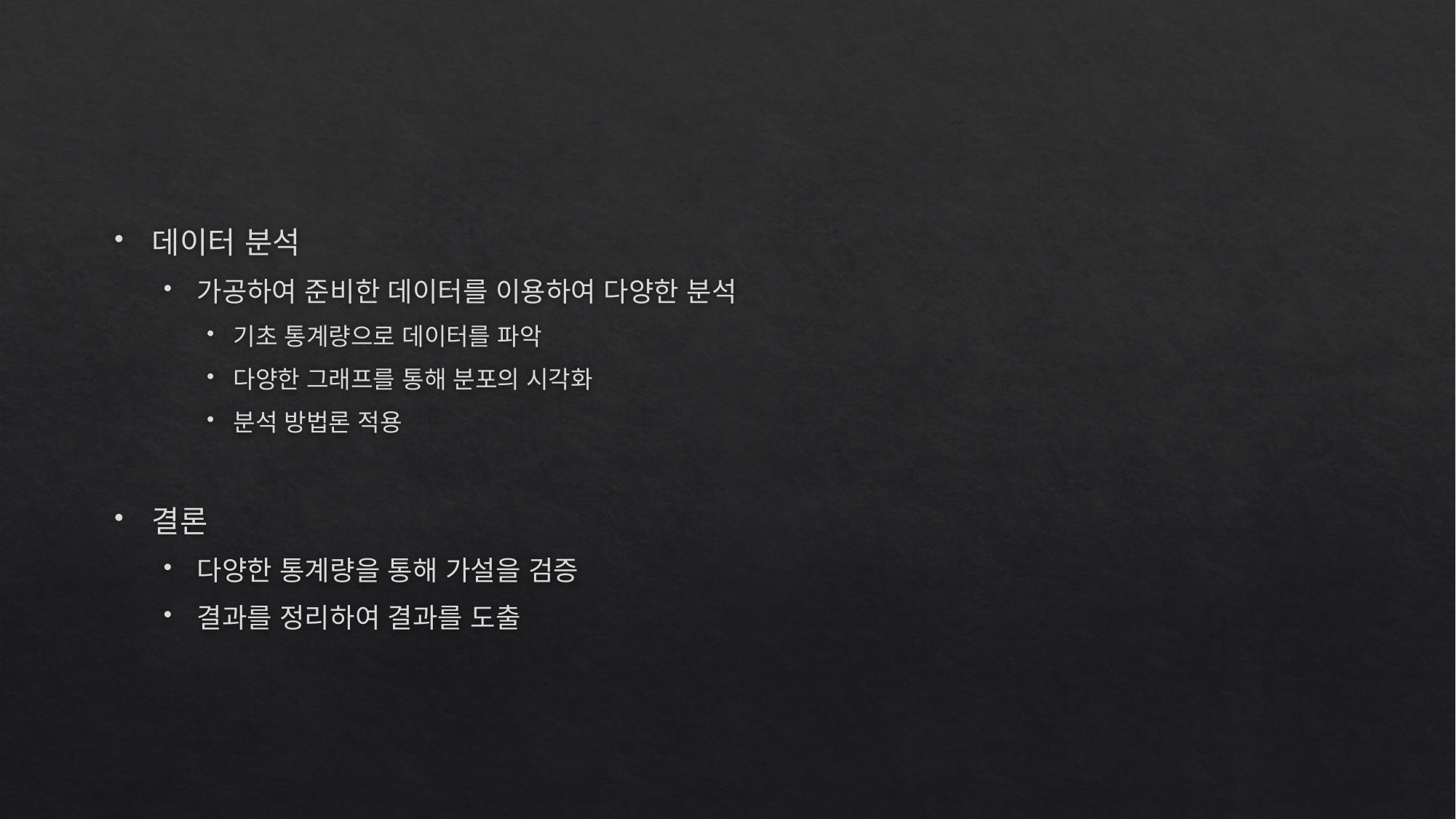

#
데이터 분석
가공하여 준비한 데이터를 이용하여 다양한 분석
기초 통계량으로 데이터를 파악
다양한 그래프를 통해 분포의 시각화
분석 방법론 적용

결론
다양한 통계량을 통해 가설을 검증
결과를 정리하여 결과를 도출